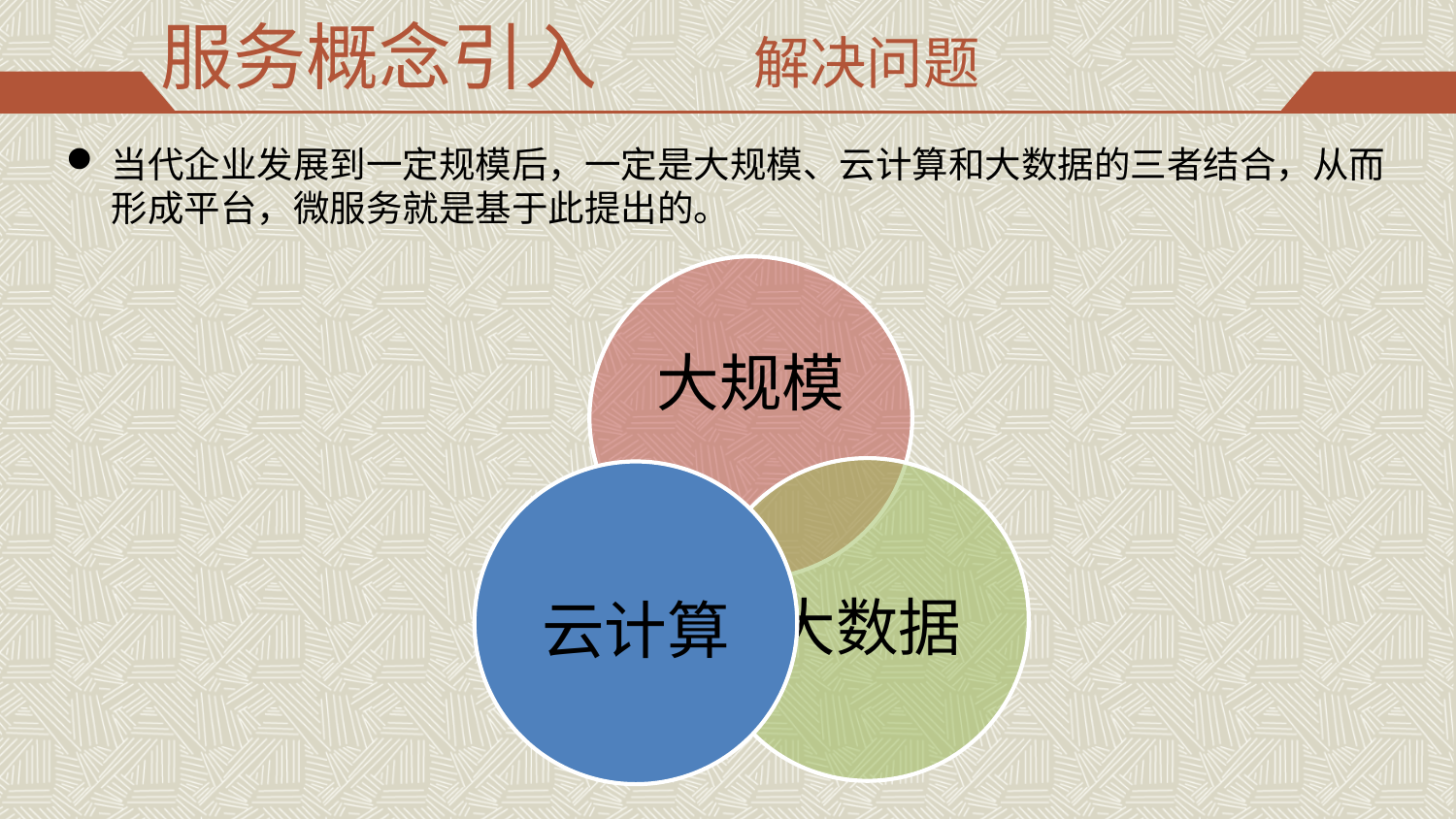

# 服务概念引入
解决问题
当代企业发展到一定规模后，一定是大规模、云计算和大数据的三者结合，从而形成平台，微服务就是基于此提出的。
大规模
大数据
云计算